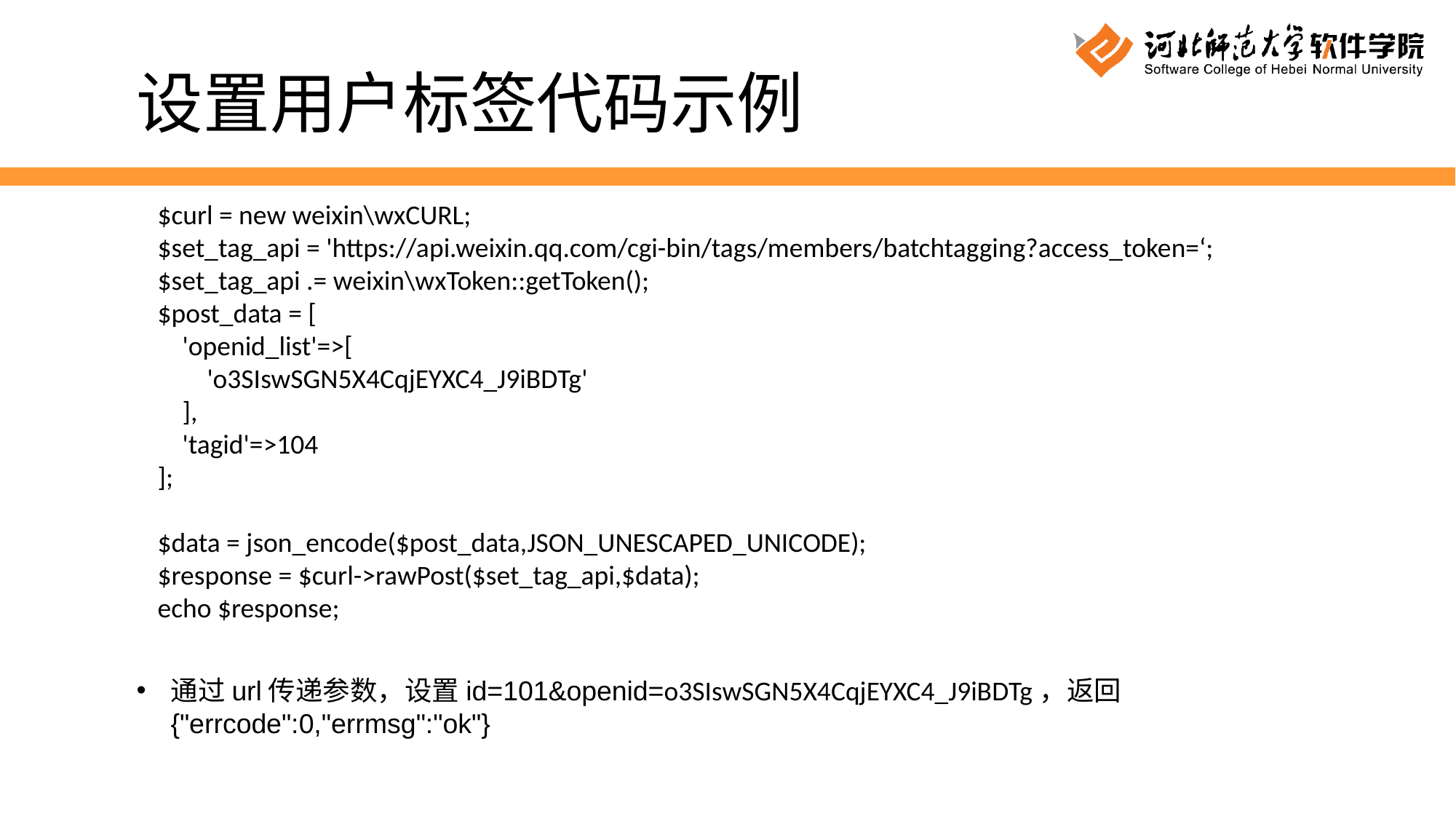

设置用户标签代码示例
$curl = new weixin\wxCURL;
$set_tag_api = 'https://api.weixin.qq.com/cgi-bin/tags/members/batchtagging?access_token=‘;
$set_tag_api .= weixin\wxToken::getToken();
$post_data = [
    'openid_list'=>[
        'o3SIswSGN5X4CqjEYXC4_J9iBDTg'
    ],
    'tagid'=>104
];

$data = json_encode($post_data,JSON_UNESCAPED_UNICODE);
$response = $curl->rawPost($set_tag_api,$data);
echo $response;
通过url传递参数，设置id=101&openid=o3SIswSGN5X4CqjEYXC4_J9iBDTg，返回{"errcode":0,"errmsg":"ok"}